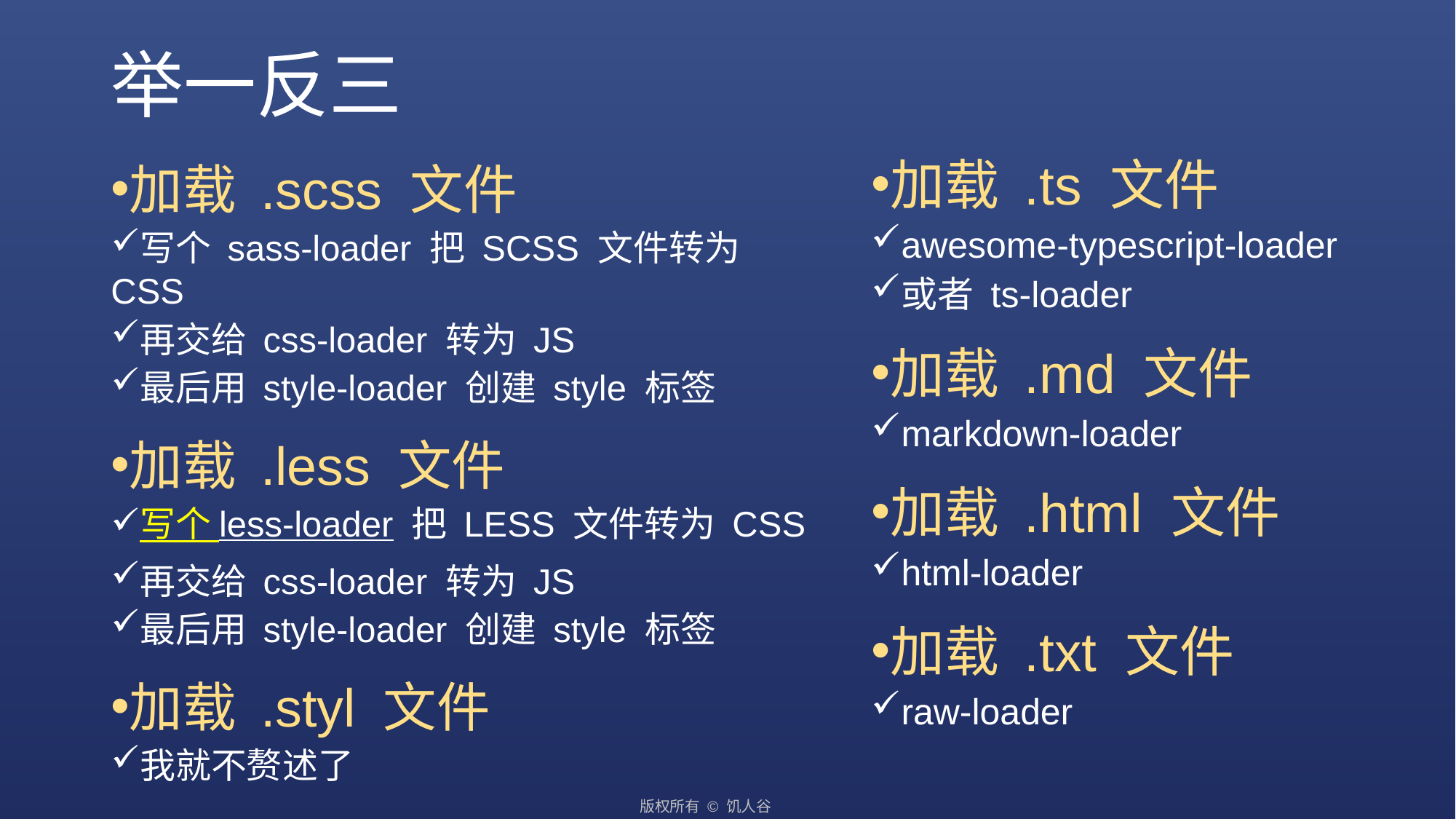

# 举一反三
加载 .ts 文件
awesome-typescript-loader
或者 ts-loader
加载 .md 文件
markdown-loader
加载 .html 文件
html-loader
加载 .txt 文件
raw-loader
加载 .scss 文件
写个 sass-loader 把 SCSS 文件转为 CSS
再交给 css-loader 转为 JS
最后用 style-loader 创建 style 标签
加载 .less 文件
写个 less-loader 把 LESS 文件转为 CSS
再交给 css-loader 转为 JS
最后用 style-loader 创建 style 标签
加载 .styl 文件
我就不赘述了